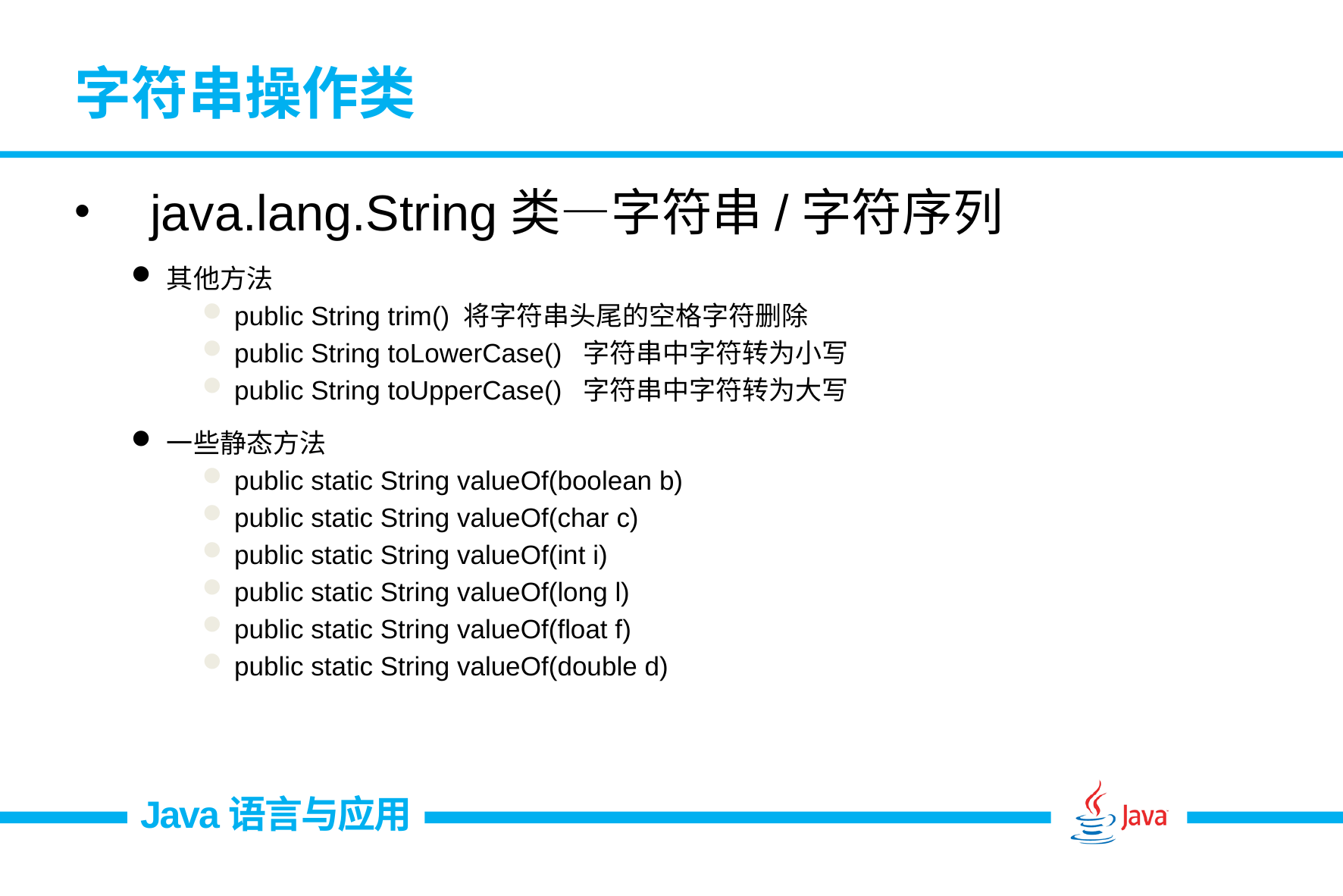

# 字符串操作类
java.lang.String类—字符串/字符序列
其他方法
public String trim() 将字符串头尾的空格字符删除
public String toLowerCase()  字符串中字符转为小写
public String toUpperCase()  字符串中字符转为大写
一些静态方法
public static String valueOf(boolean b)
public static String valueOf(char c)
public static String valueOf(int i)
public static String valueOf(long l)
public static String valueOf(float f)
public static String valueOf(double d)